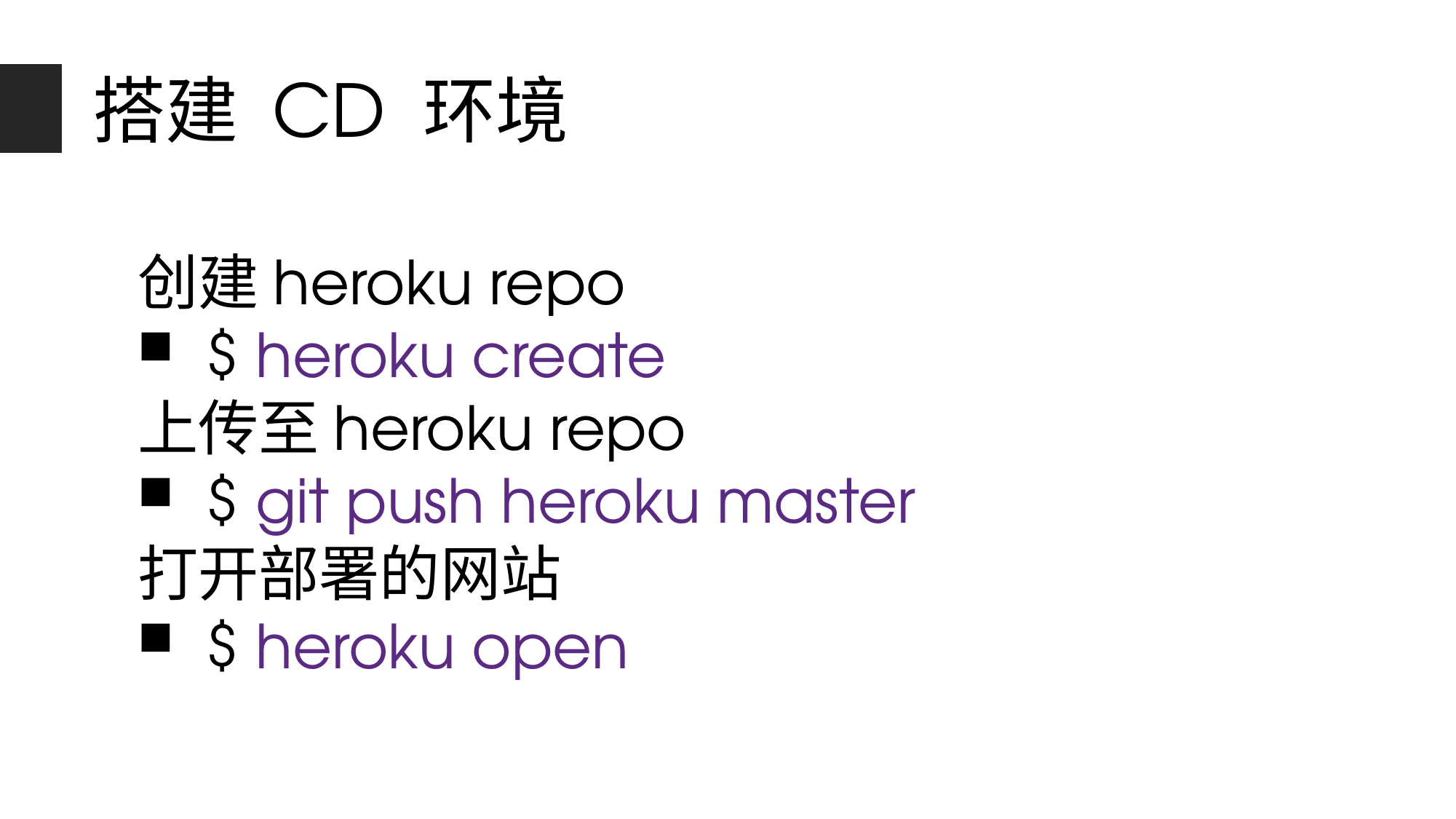

搭建 CD 环境

创建heroku repo
$ heroku create
上传至heroku repo
$ git push heroku master
打开部署的网站
$ heroku open